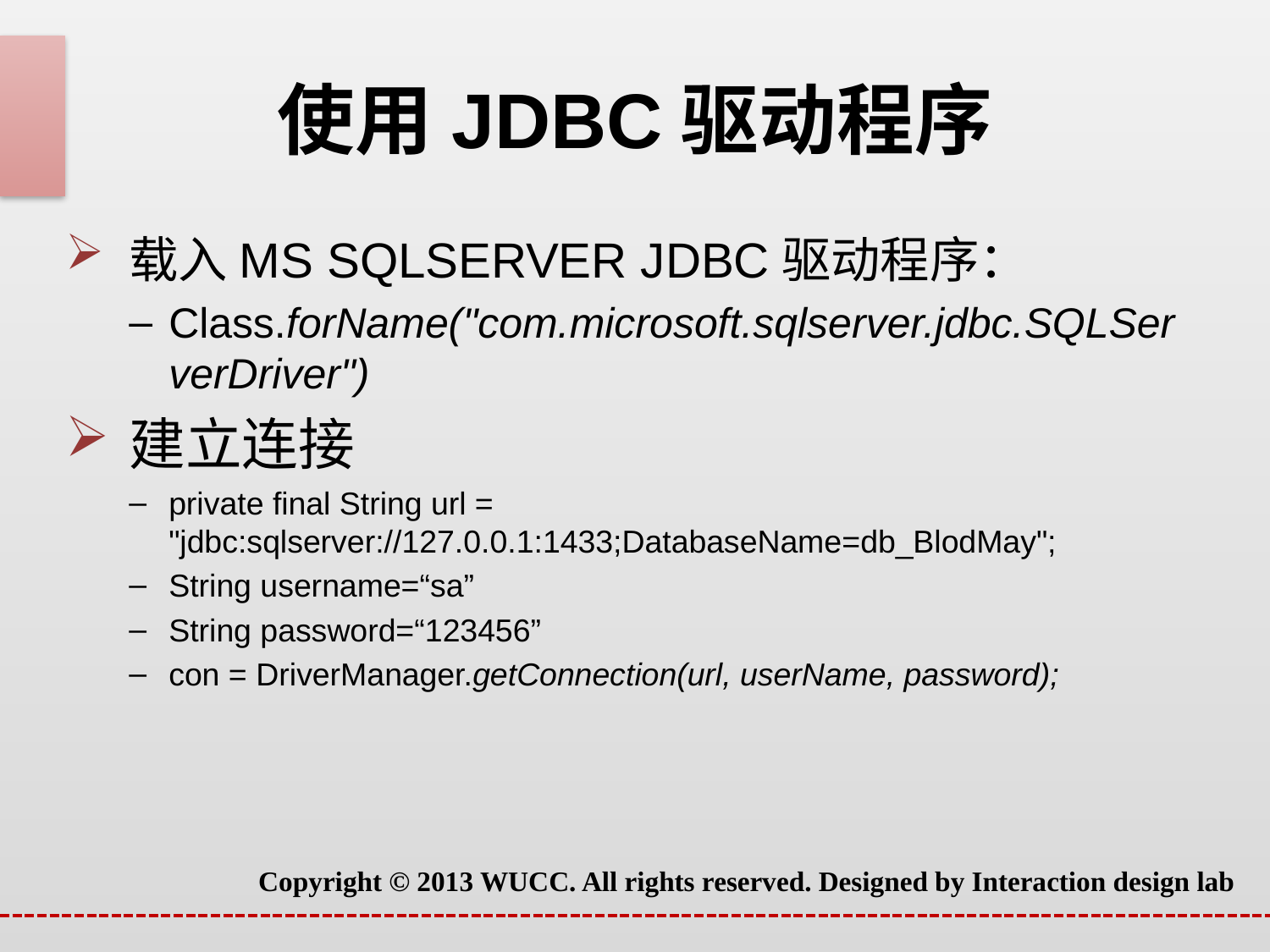

# 使用JDBC驱动程序
载入MS SQLSERVER JDBC驱动程序：
Class.forName("com.microsoft.sqlserver.jdbc.SQLServerDriver")
建立连接
private final String url = "jdbc:sqlserver://127.0.0.1:1433;DatabaseName=db_BlodMay";
String username=“sa”
String password=“123456”
con = DriverManager.getConnection(url, userName, password);